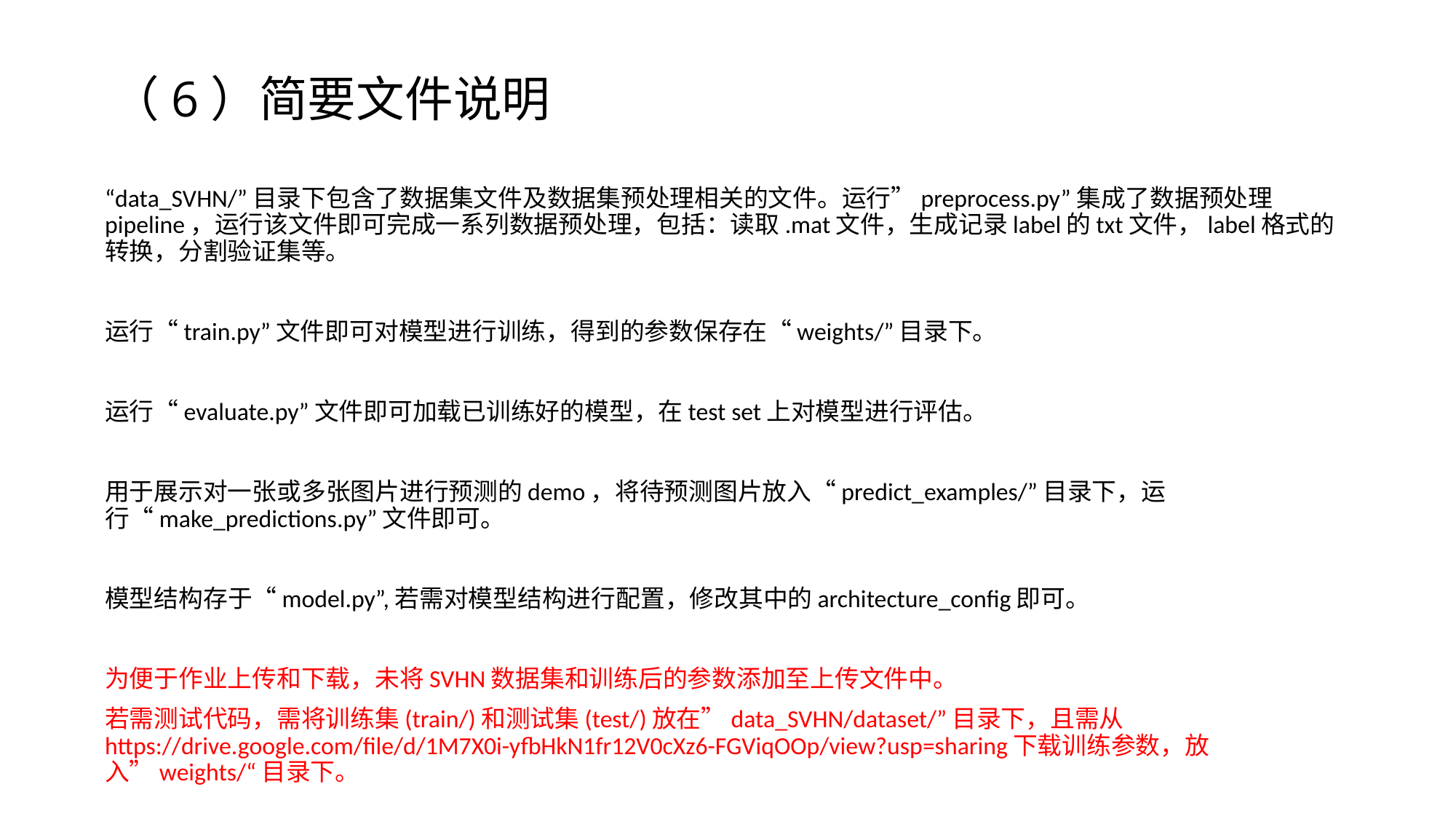

（6）简要文件说明
“data_SVHN/”目录下包含了数据集文件及数据集预处理相关的文件。运行”preprocess.py”集成了数据预处理pipeline，运行该文件即可完成一系列数据预处理，包括：读取.mat文件，生成记录label的txt文件，label格式的转换，分割验证集等。

运行“train.py”文件即可对模型进行训练，得到的参数保存在“weights/”目录下。

运行“evaluate.py”文件即可加载已训练好的模型，在test set上对模型进行评估。

用于展示对一张或多张图片进行预测的demo，将待预测图片放入“predict_examples/”目录下，运行“make_predictions.py”文件即可。

模型结构存于“model.py”,若需对模型结构进行配置，修改其中的architecture_config即可。

为便于作业上传和下载，未将SVHN数据集和训练后的参数添加至上传文件中。
若需测试代码，需将训练集(train/)和测试集(test/)放在”data_SVHN/dataset/”目录下，且需从 https://drive.google.com/file/d/1M7X0i-yfbHkN1fr12V0cXz6-FGViqOOp/view?usp=sharing下载训练参数，放入”weights/“目录下。